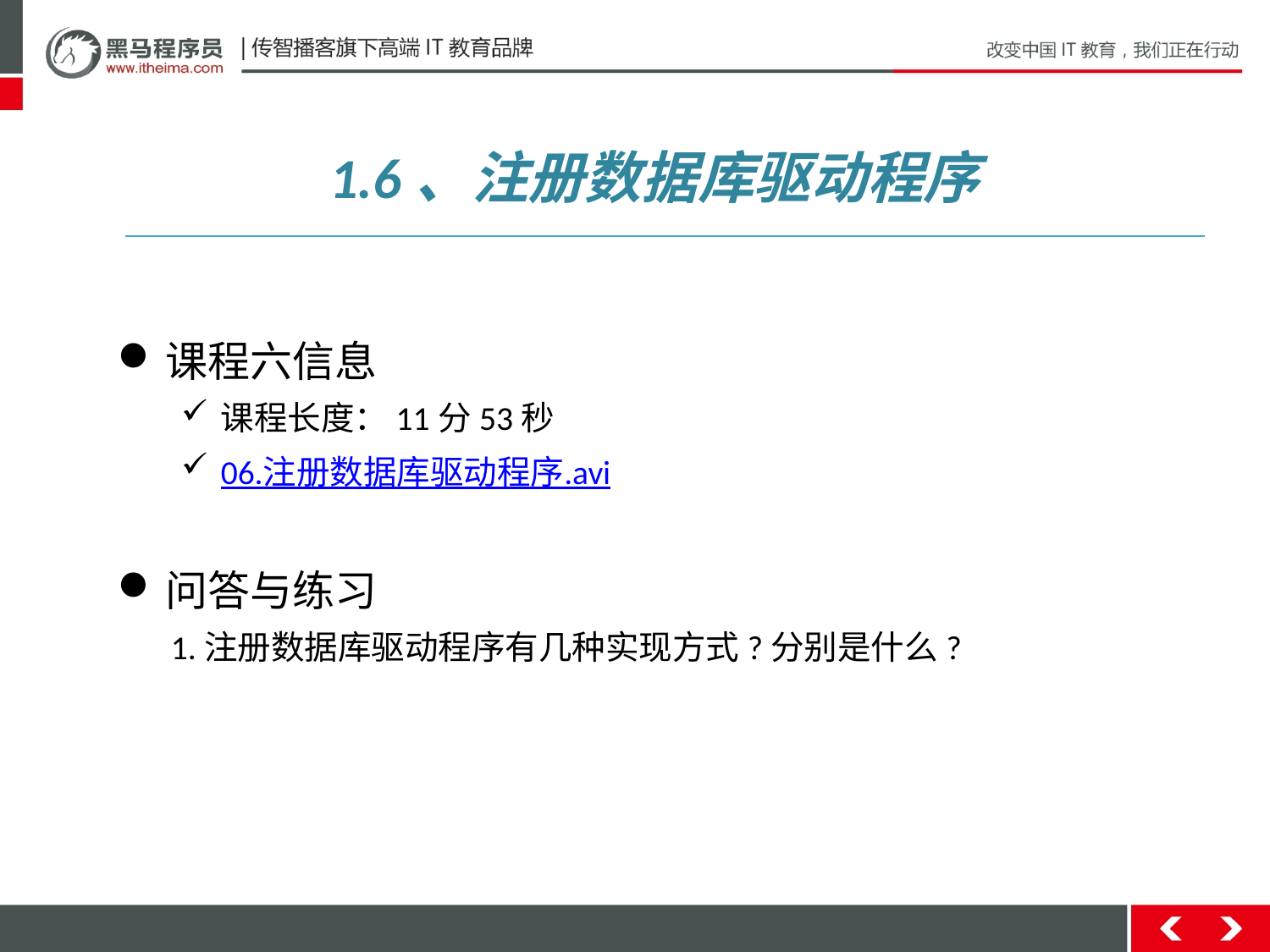

1.6、注册数据库驱动程序

课程六信息
课程长度：11分53秒
06.注册数据库驱动程序.avi

问答与练习
       1.注册数据库驱动程序有几种实现方式?分别是什么?